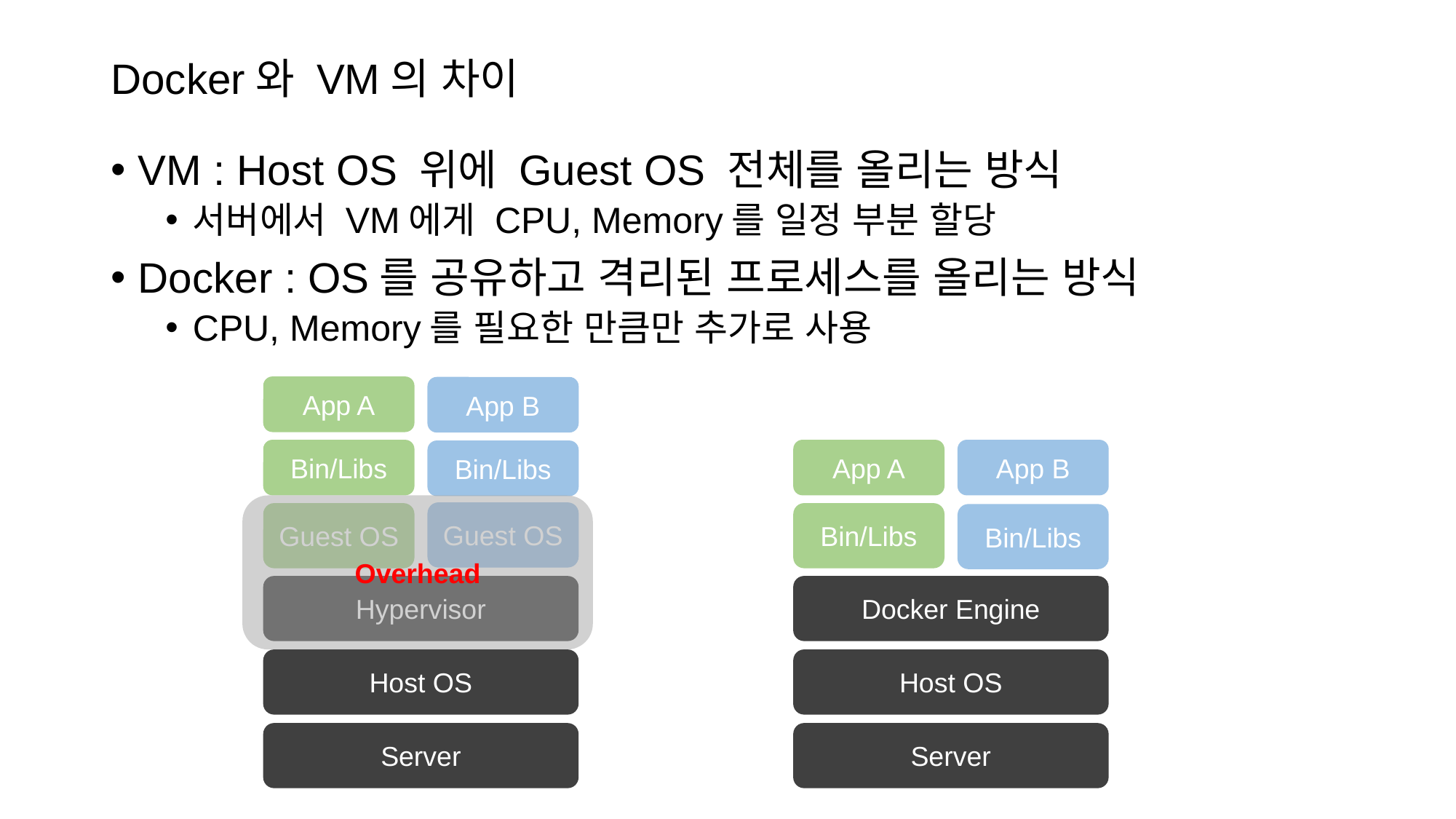

# Docker와 VM의 차이
VM : Host OS 위에 Guest OS 전체를 올리는 방식
서버에서 VM에게 CPU, Memory를 일정 부분 할당
Docker : OS를 공유하고 격리된 프로세스를 올리는 방식
CPU, Memory를 필요한 만큼만 추가로 사용
App A
App B
Bin/Libs
Bin/Libs
Overhead
Guest OS
Guest OS
Hypervisor
Host OS
Server
App A
App B
Bin/Libs
Bin/Libs
Docker Engine
Host OS
Server